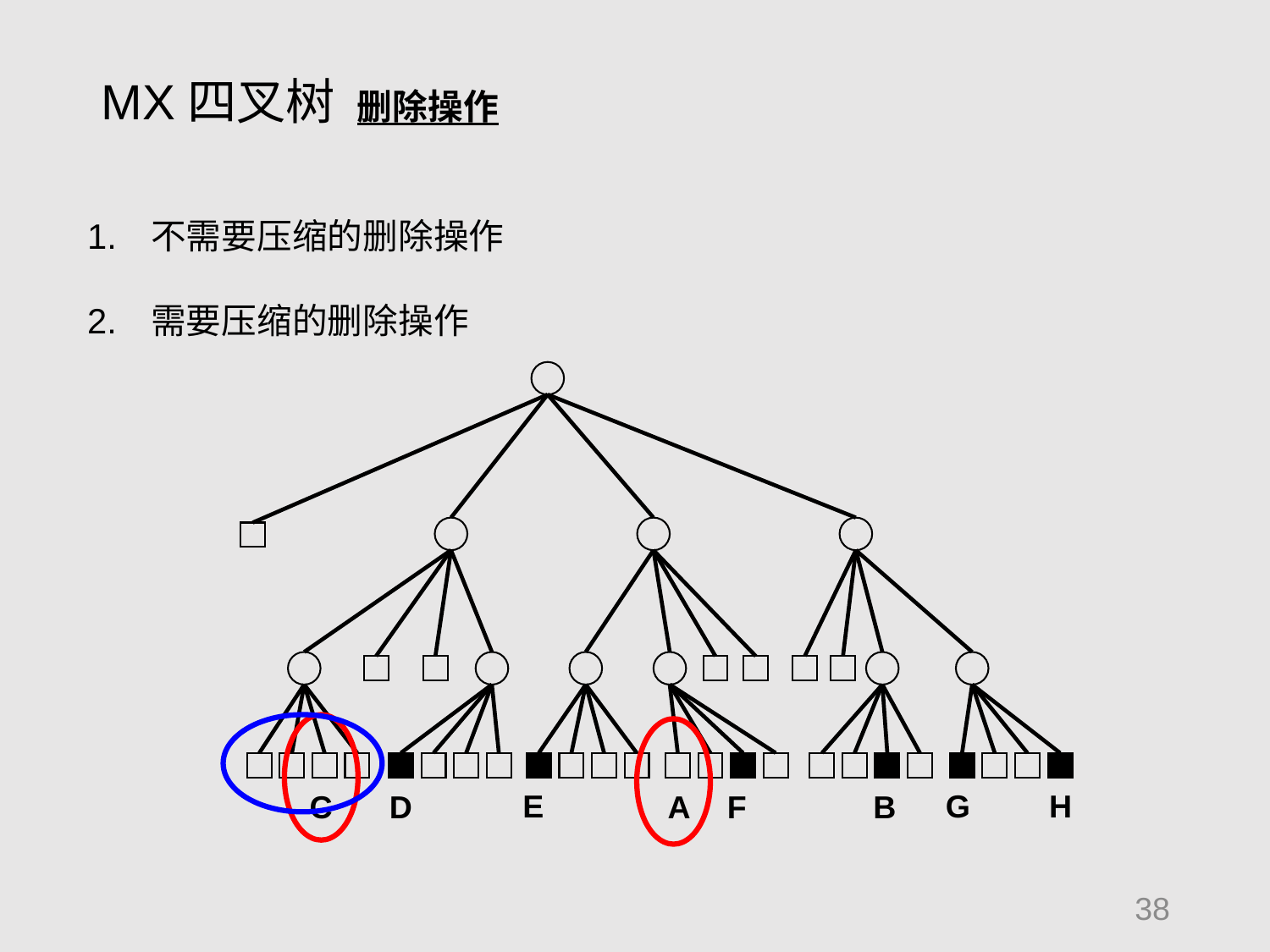

MX四叉树  删除操作
不需要压缩的删除操作
需要压缩的删除操作

H
G
E
F
B
D

A
C
38